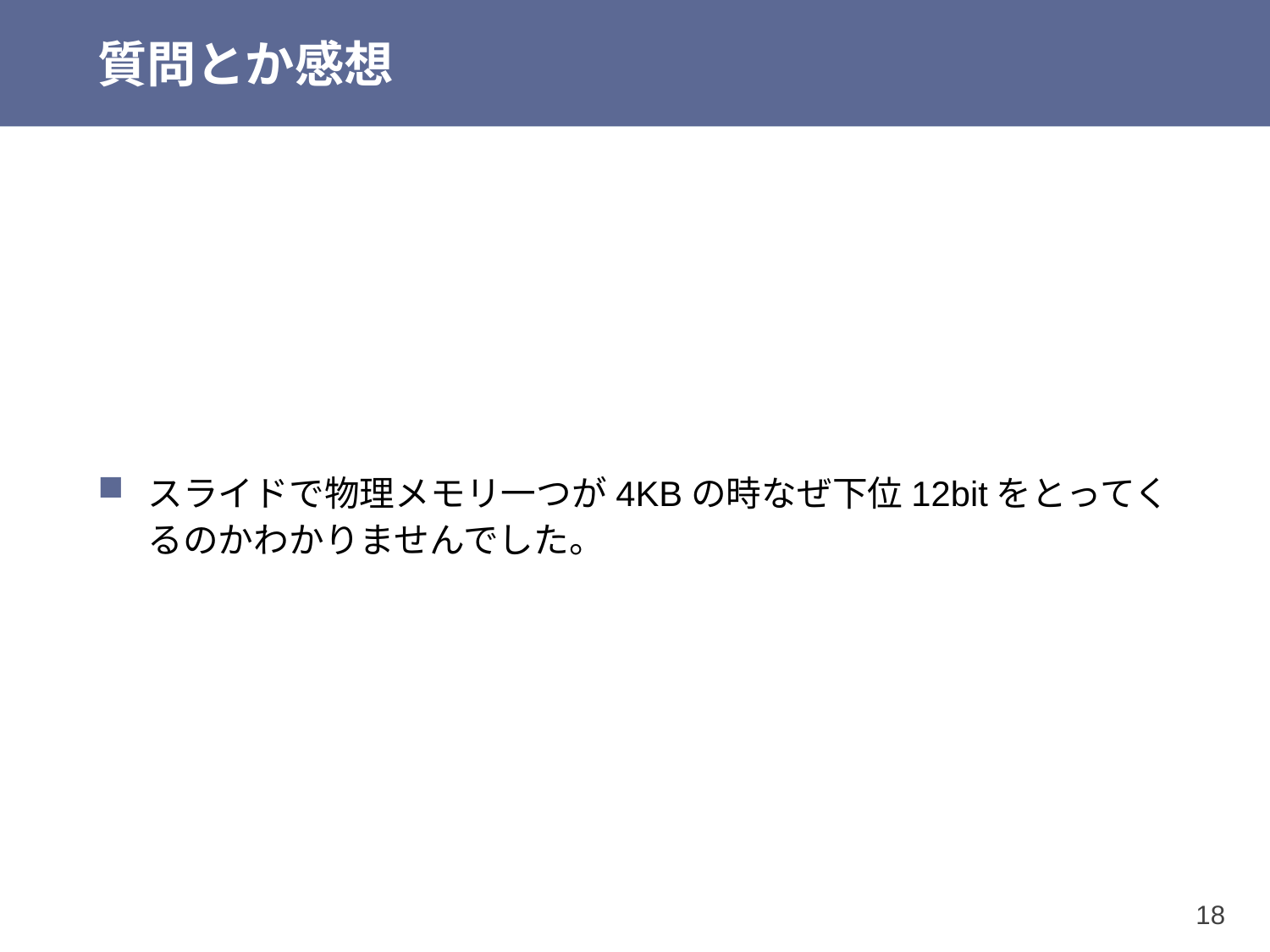

# 質問とか感想
スライドで物理メモリ一つが4KBの時なぜ下位12bitをとってくるのかわかりませんでした。